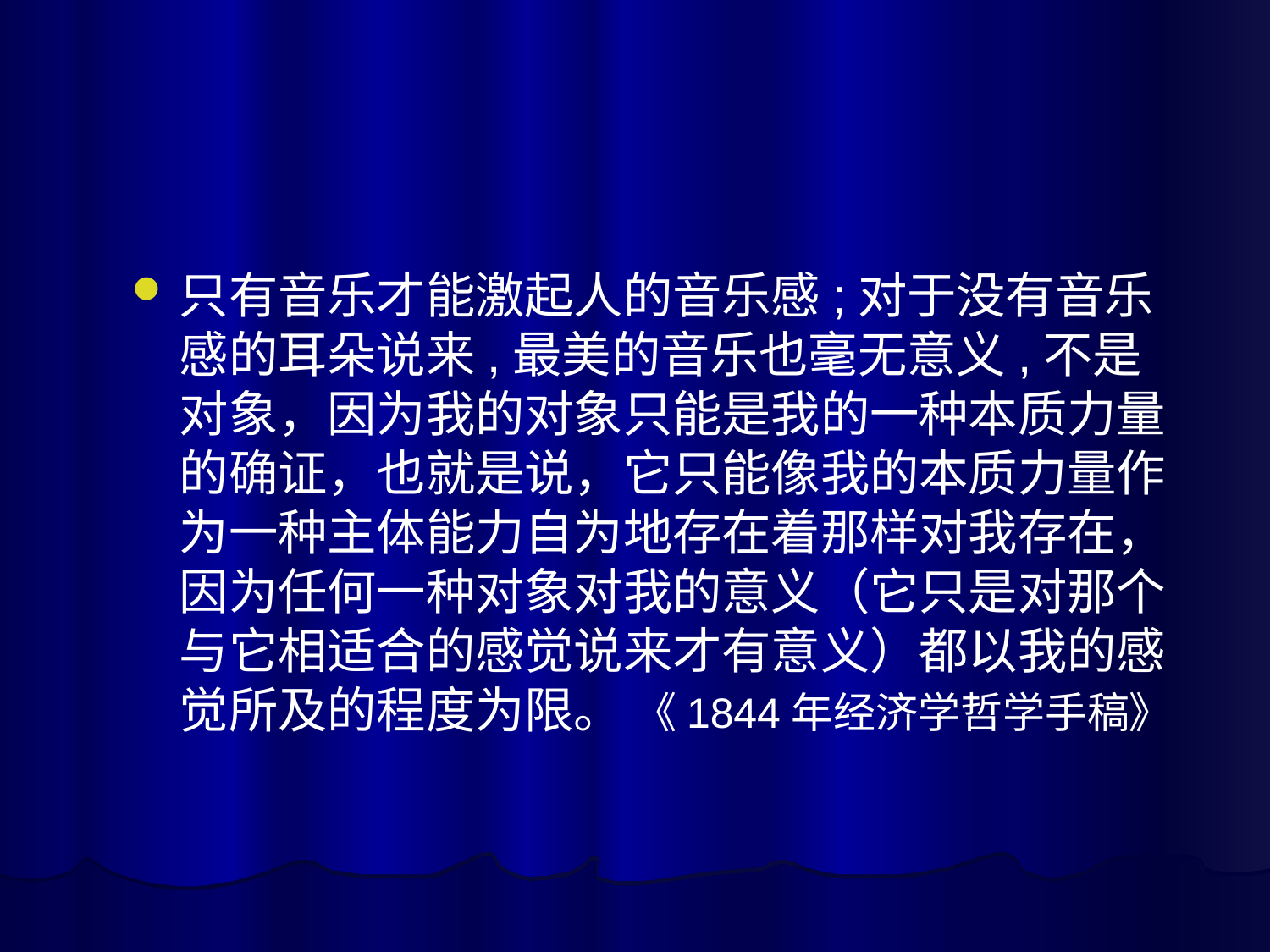

#
只有音乐才能激起人的音乐感;对于没有音乐感的耳朵说来,最美的音乐也毫无意义,不是对象，因为我的对象只能是我的一种本质力量的确证，也就是说，它只能像我的本质力量作为一种主体能力自为地存在着那样对我存在，因为任何一种对象对我的意义（它只是对那个与它相适合的感觉说来才有意义）都以我的感觉所及的程度为限。 《1844年经济学哲学手稿》